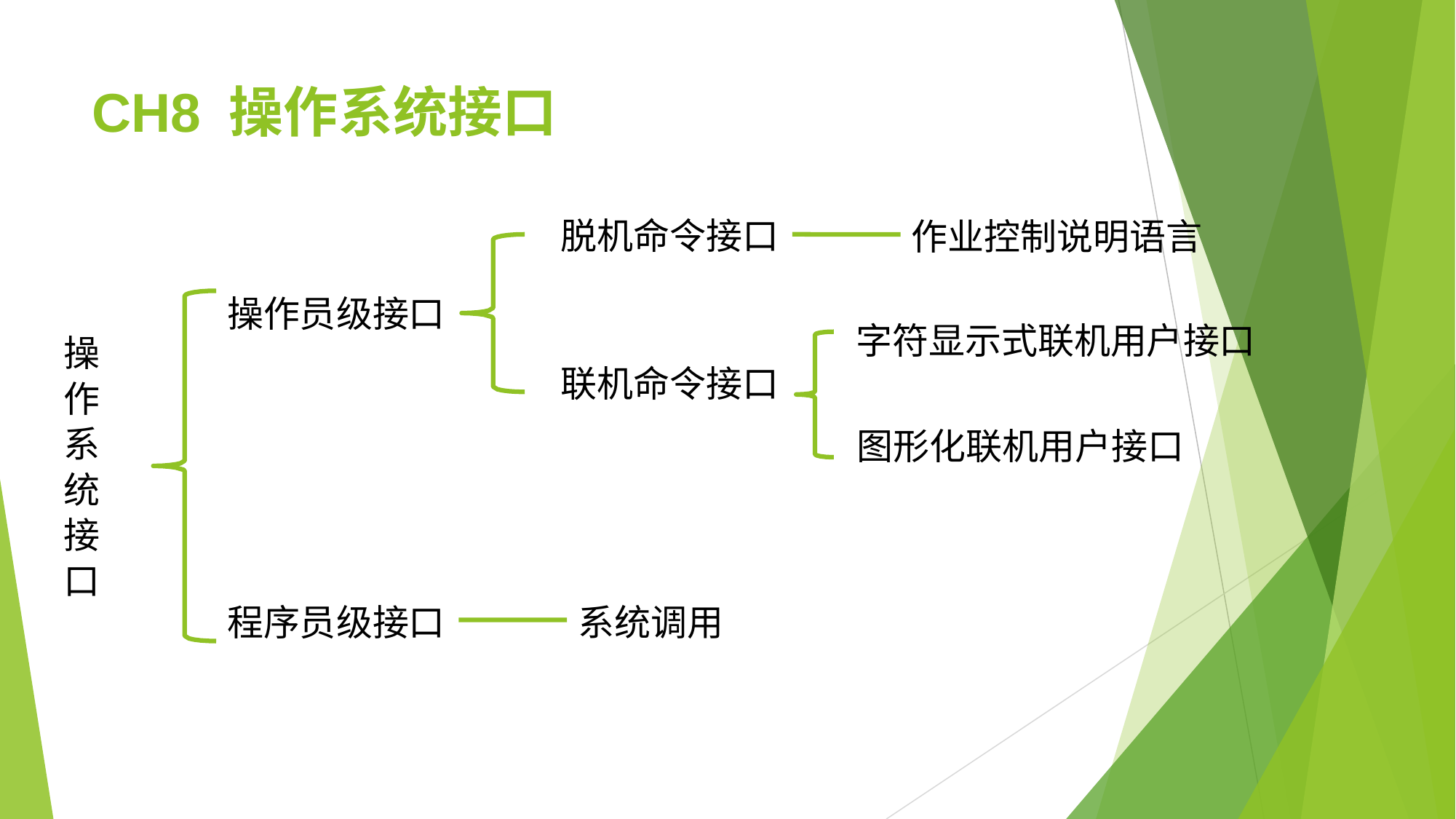

# CH8	操作系统接口
脱机命令接口
作业控制说明语言

操作员级接口

字符显示式联机用户接口
操 作 系 统 接 口

联机命令接口
图形化联机用户接口
程序员级接口
系统调用